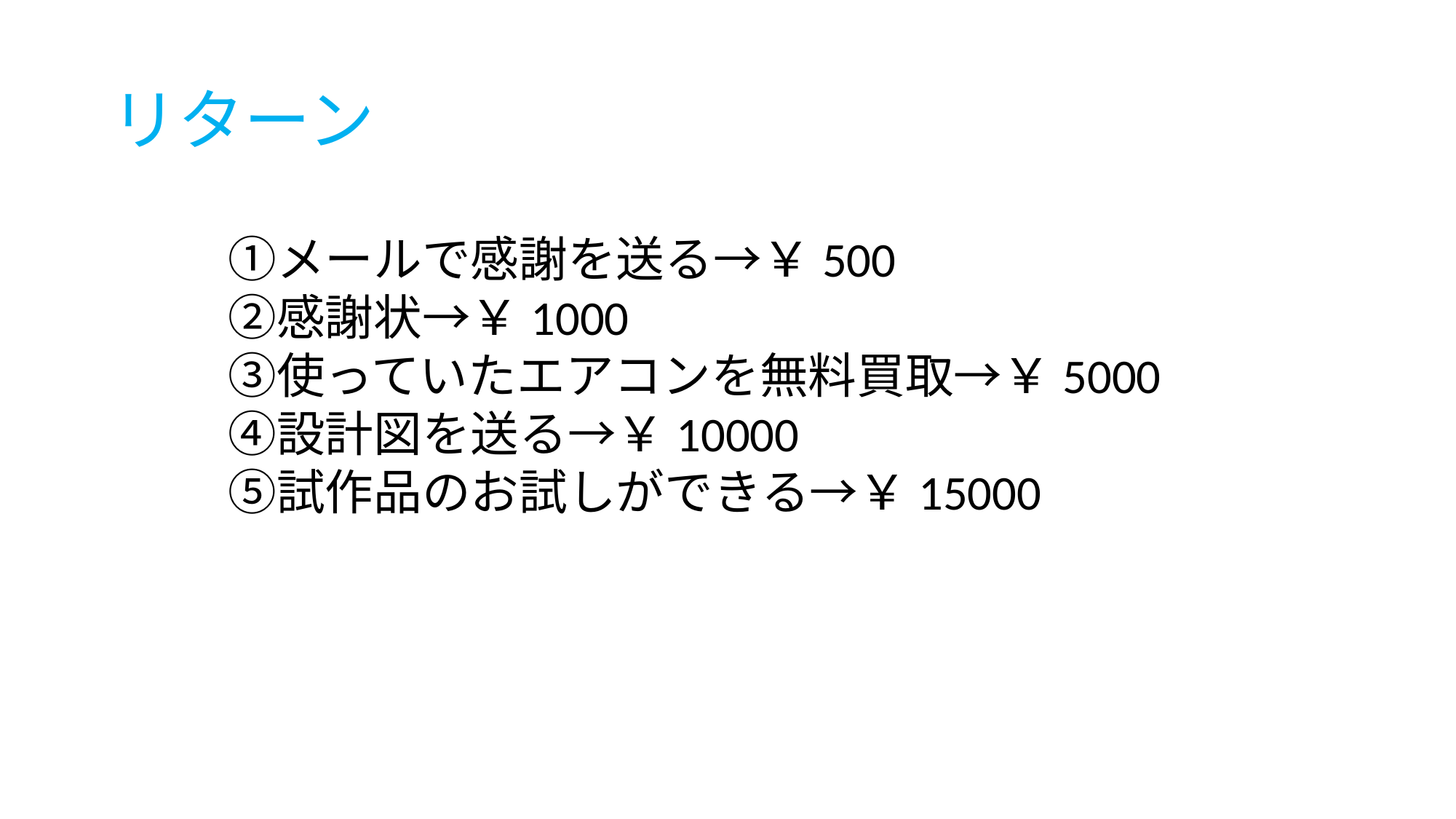

# リターン
メールで感謝を送る→￥500
感謝状→￥1000
使っていたエアコンを無料買取→￥5000
設計図を送る→￥10000
試作品のお試しができる→￥15000